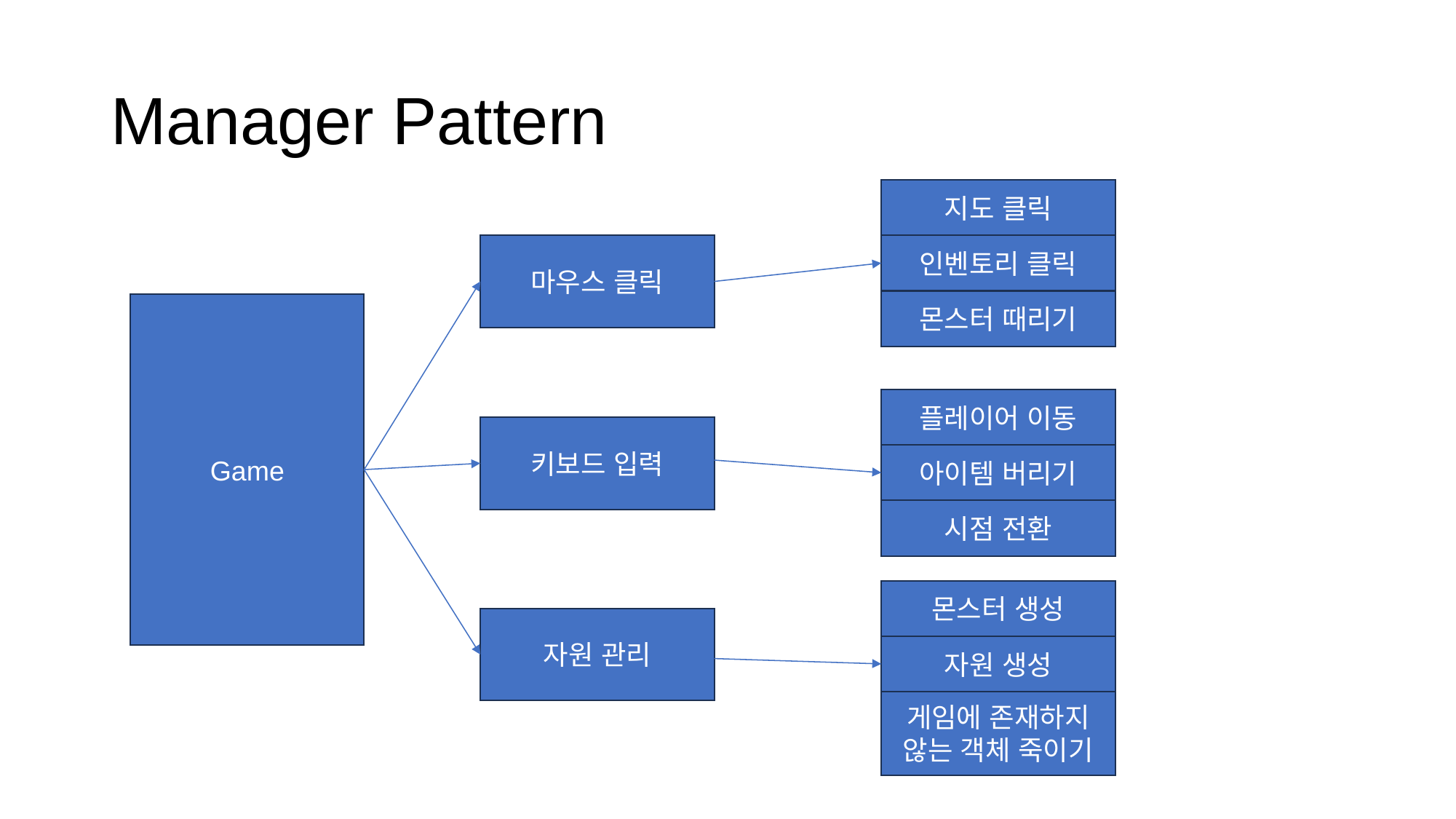

# Manager Pattern
지도 클릭
마우스 클릭
인벤토리 클릭
몬스터 때리기
Game
플레이어 이동
키보드 입력
아이템 버리기
시점 전환
몬스터 생성
자원 관리
자원 생성
게임에 존재하지 않는 객체 죽이기